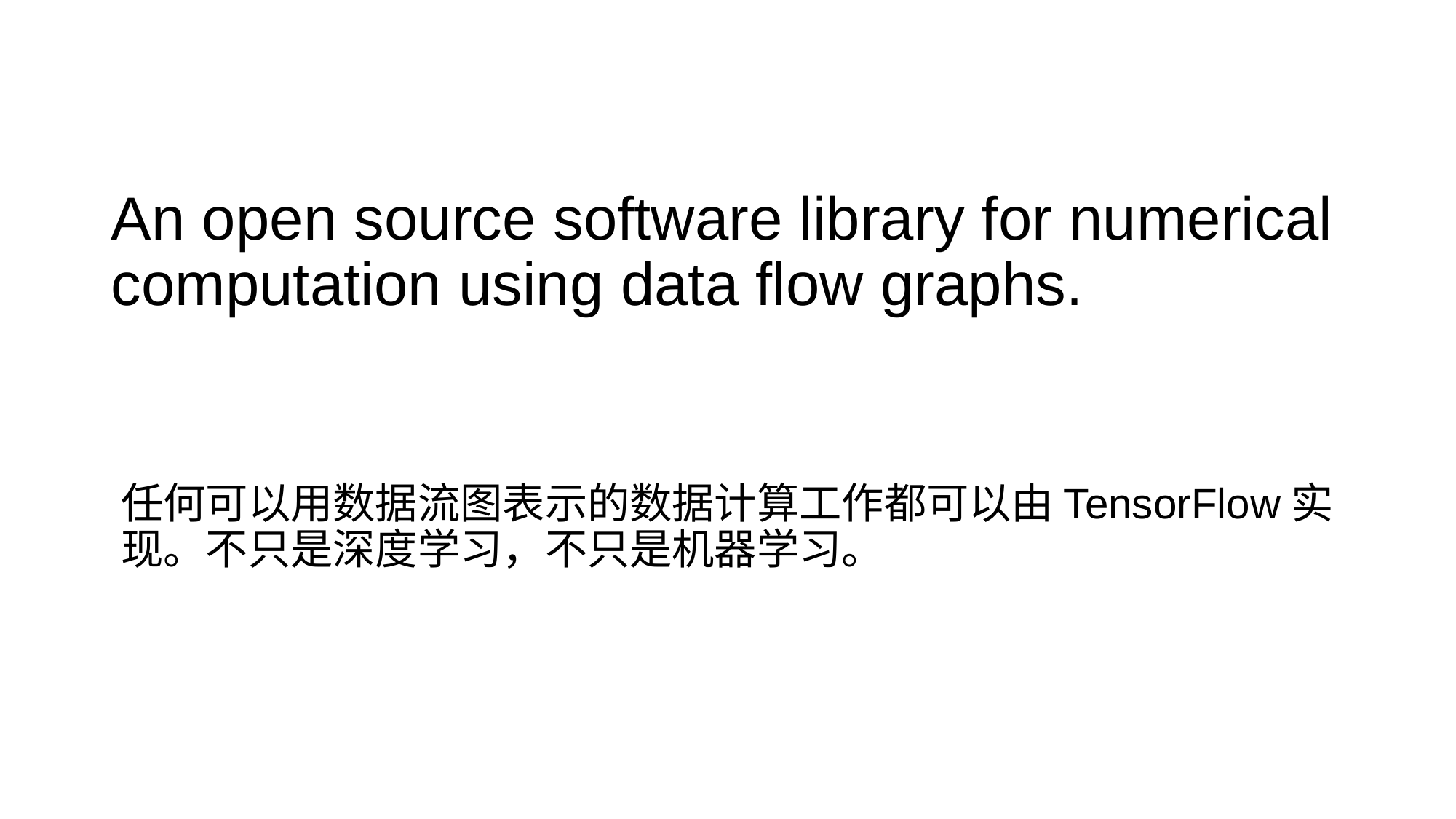

# An open source software library for numerical computation using data flow graphs.
任何可以用数据流图表示的数据计算工作都可以由TensorFlow实现。不只是深度学习，不只是机器学习。